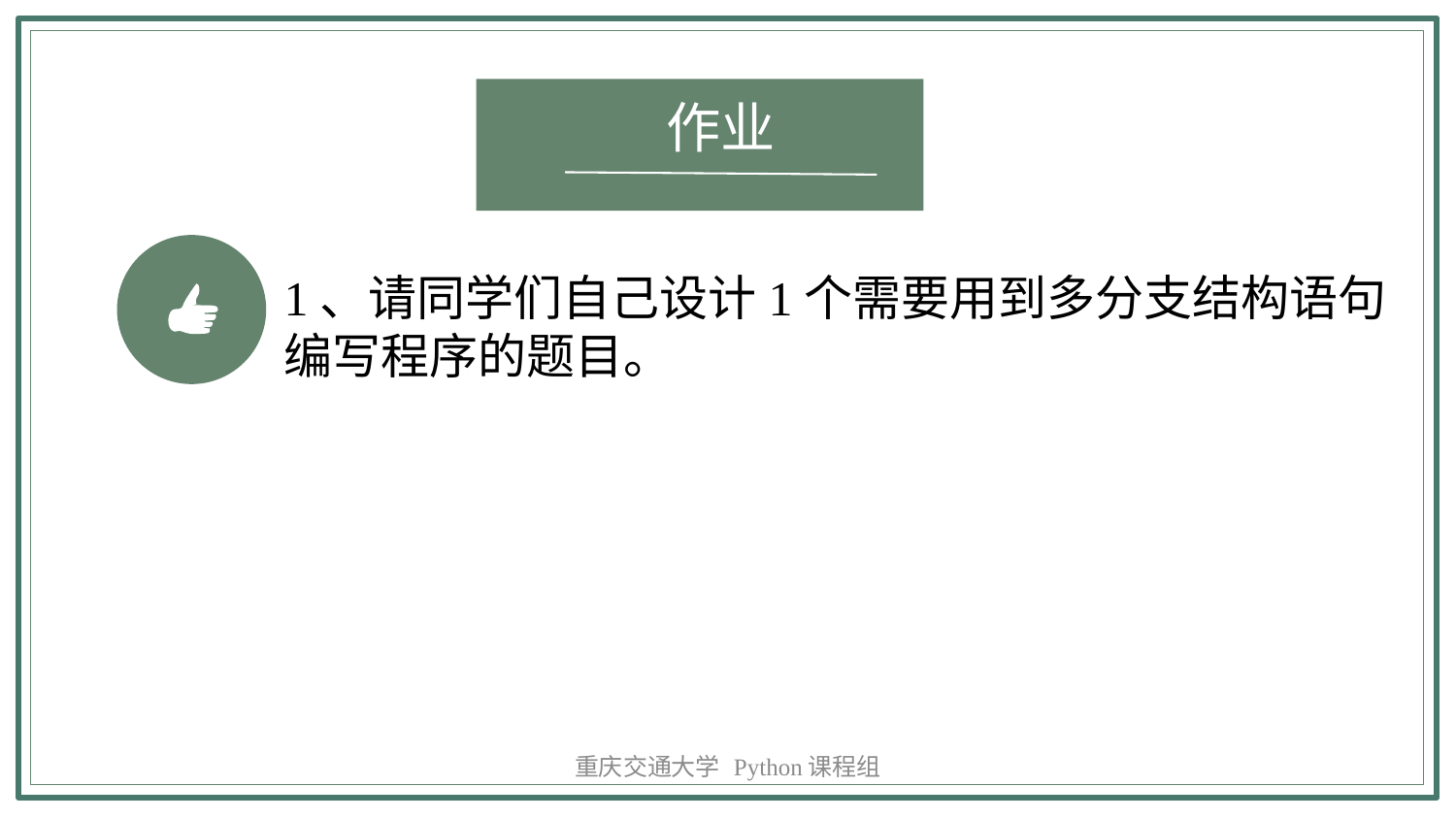

作业

1、请同学们自己设计1个需要用到多分支结构语句编写程序的题目。

重庆交通大学 Python课程组